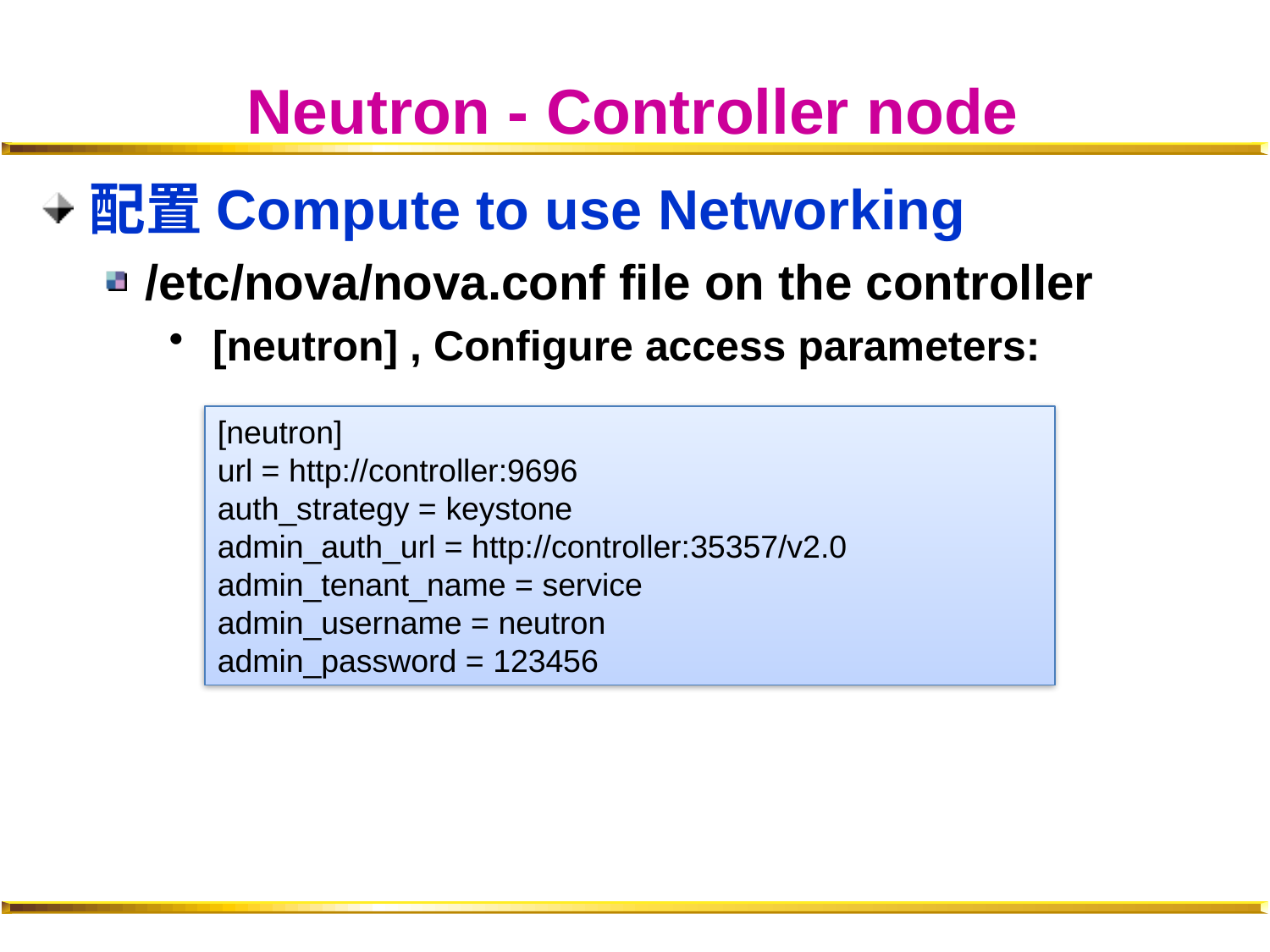

# Neutron - Controller node
配置Compute to use Networking
/etc/nova/nova.conf file on the controller
 [neutron] , Configure access parameters:
[neutron]
url = http://controller:9696
auth_strategy = keystone
admin_auth_url = http://controller:35357/v2.0
admin_tenant_name = service
admin_username = neutron
admin_password = 123456